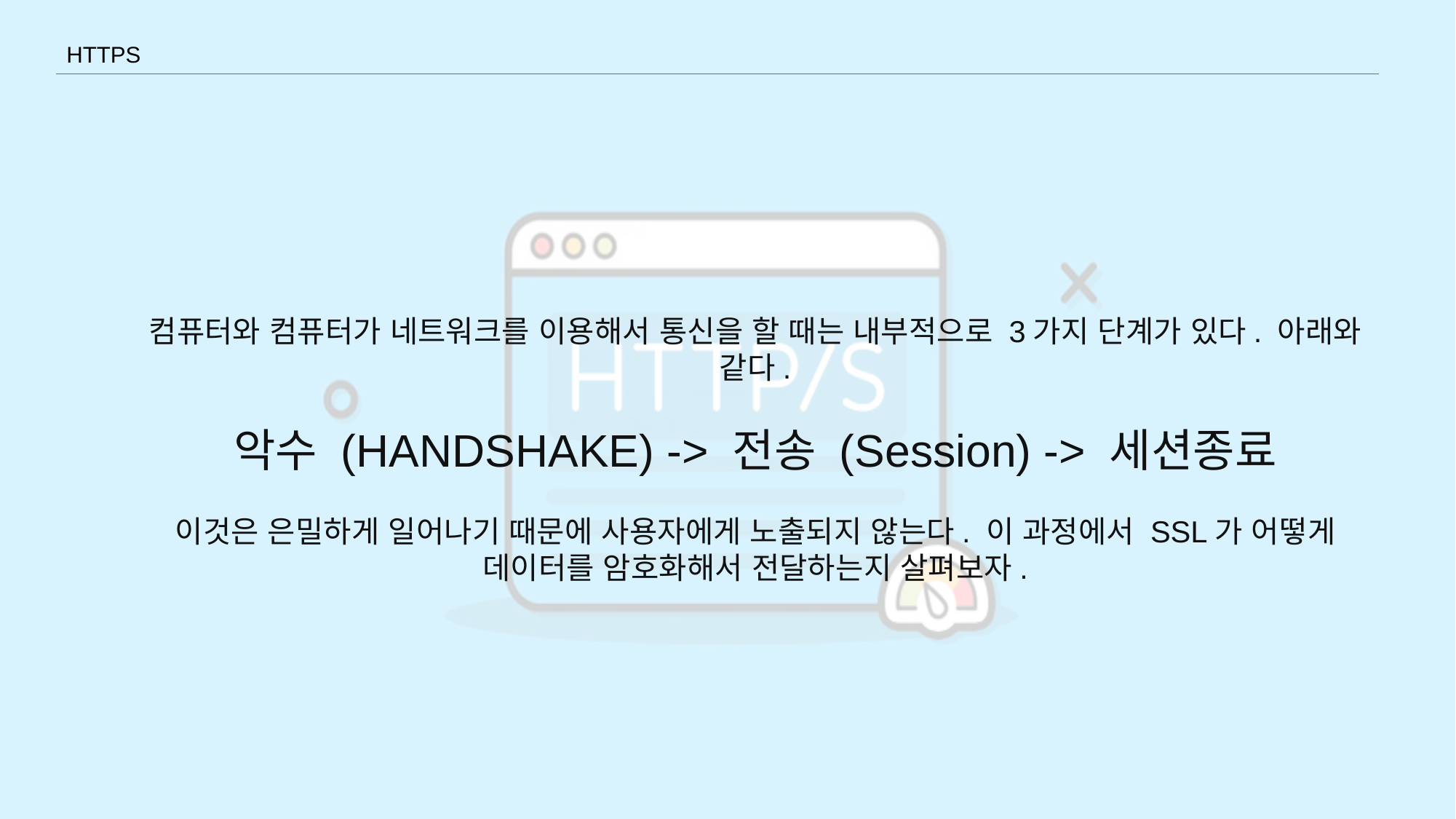

HTTPS
컴퓨터와 컴퓨터가 네트워크를 이용해서 통신을 할 때는 내부적으로 3가지 단계가 있다. 아래와 같다.

악수 (HANDSHAKE) -> 전송 (Session) -> 세션종료

이것은 은밀하게 일어나기 때문에 사용자에게 노출되지 않는다. 이 과정에서 SSL가 어떻게 데이터를 암호화해서 전달하는지 살펴보자.